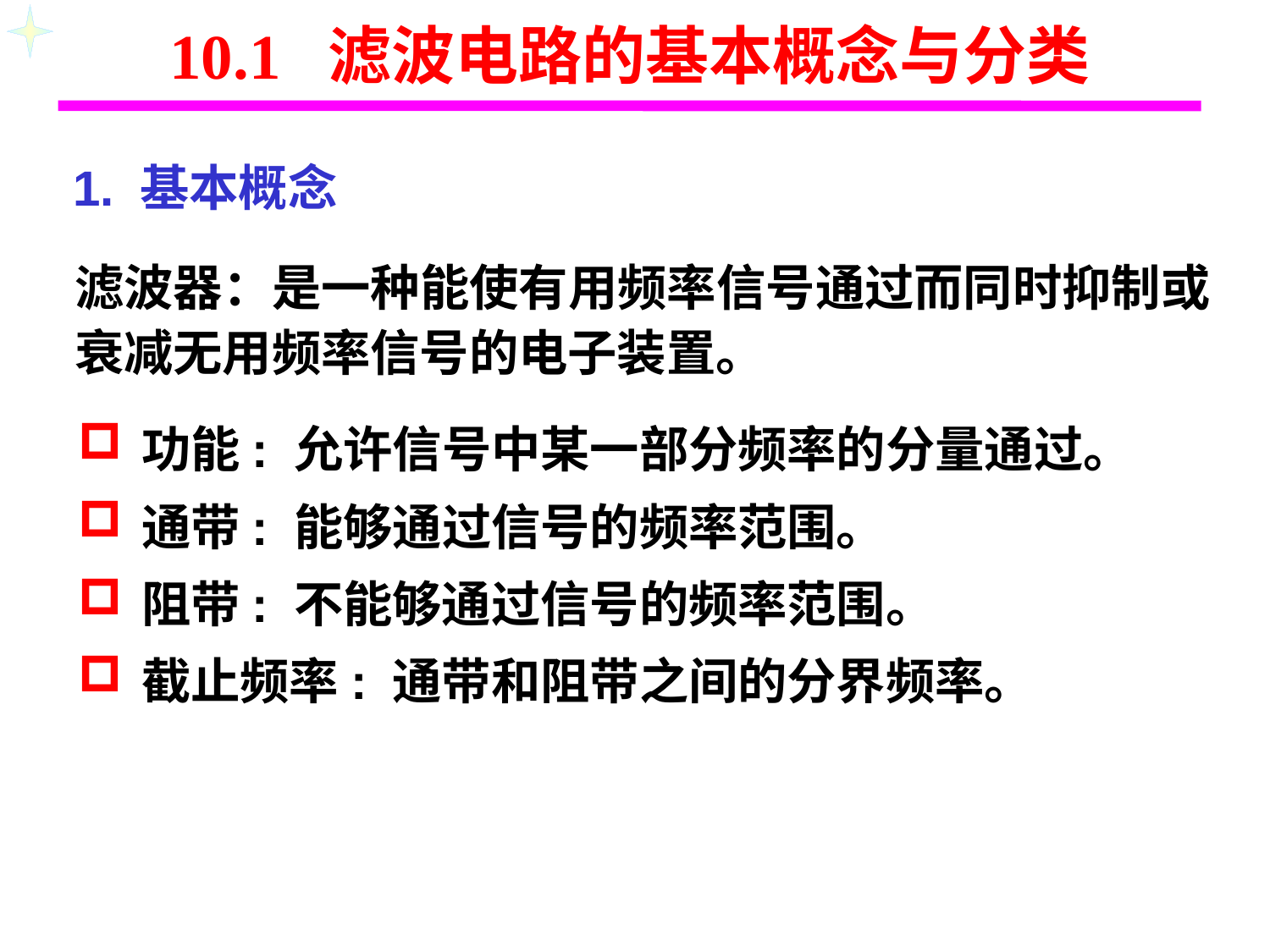

10.1  滤波电路的基本概念与分类

1. 基本概念
滤波器：是一种能使有用频率信号通过而同时抑制或衰减无用频率信号的电子装置。
功能: 允许信号中某一部分频率的分量通过。
通带: 能够通过信号的频率范围。
阻带: 不能够通过信号的频率范围。
截止频率: 通带和阻带之间的分界频率。